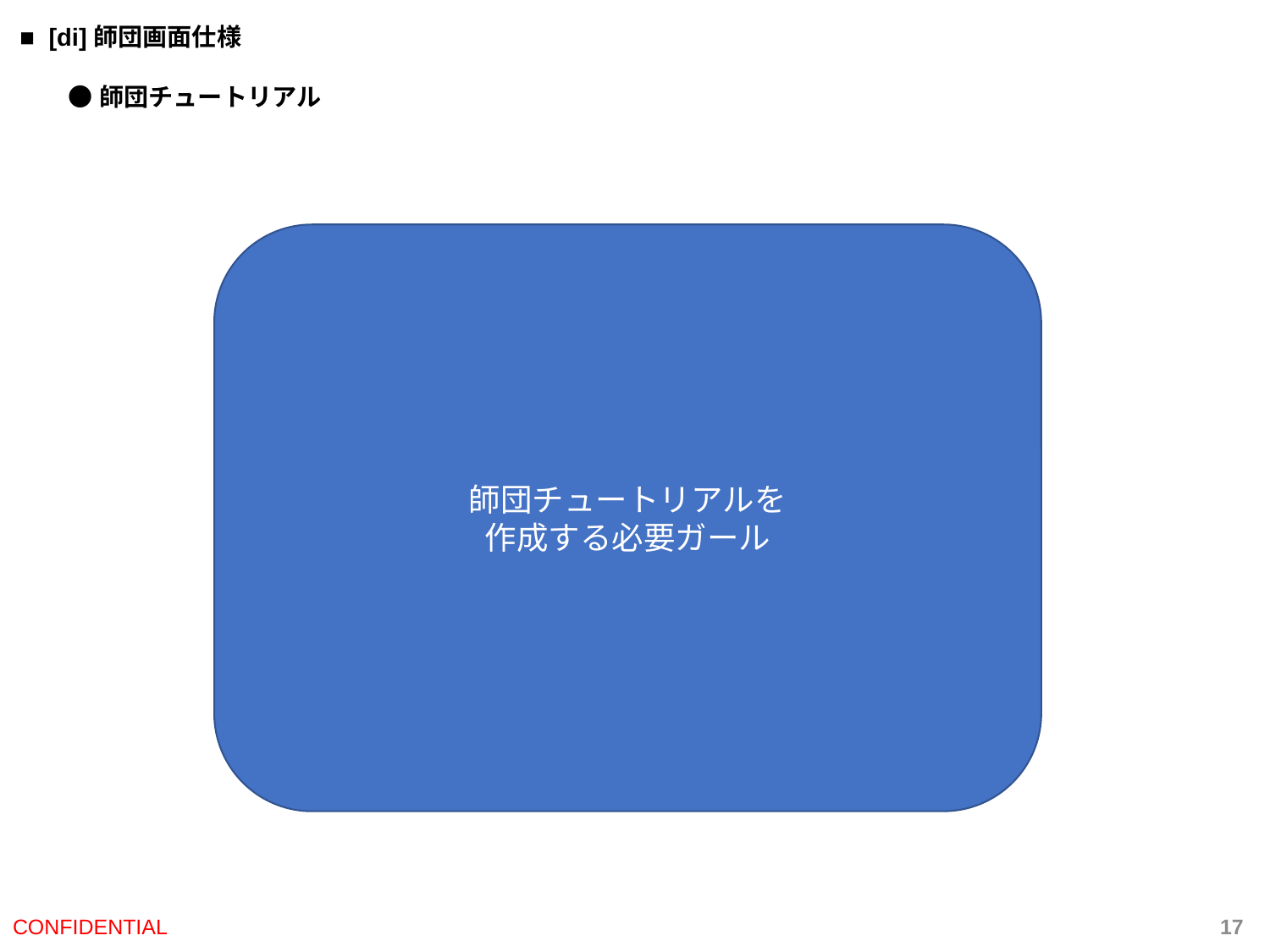

■  [di]師団画面仕様
●師団チュートリアル
師団チュートリアルを
作成する必要ガール
CONFIDENTIAL
17